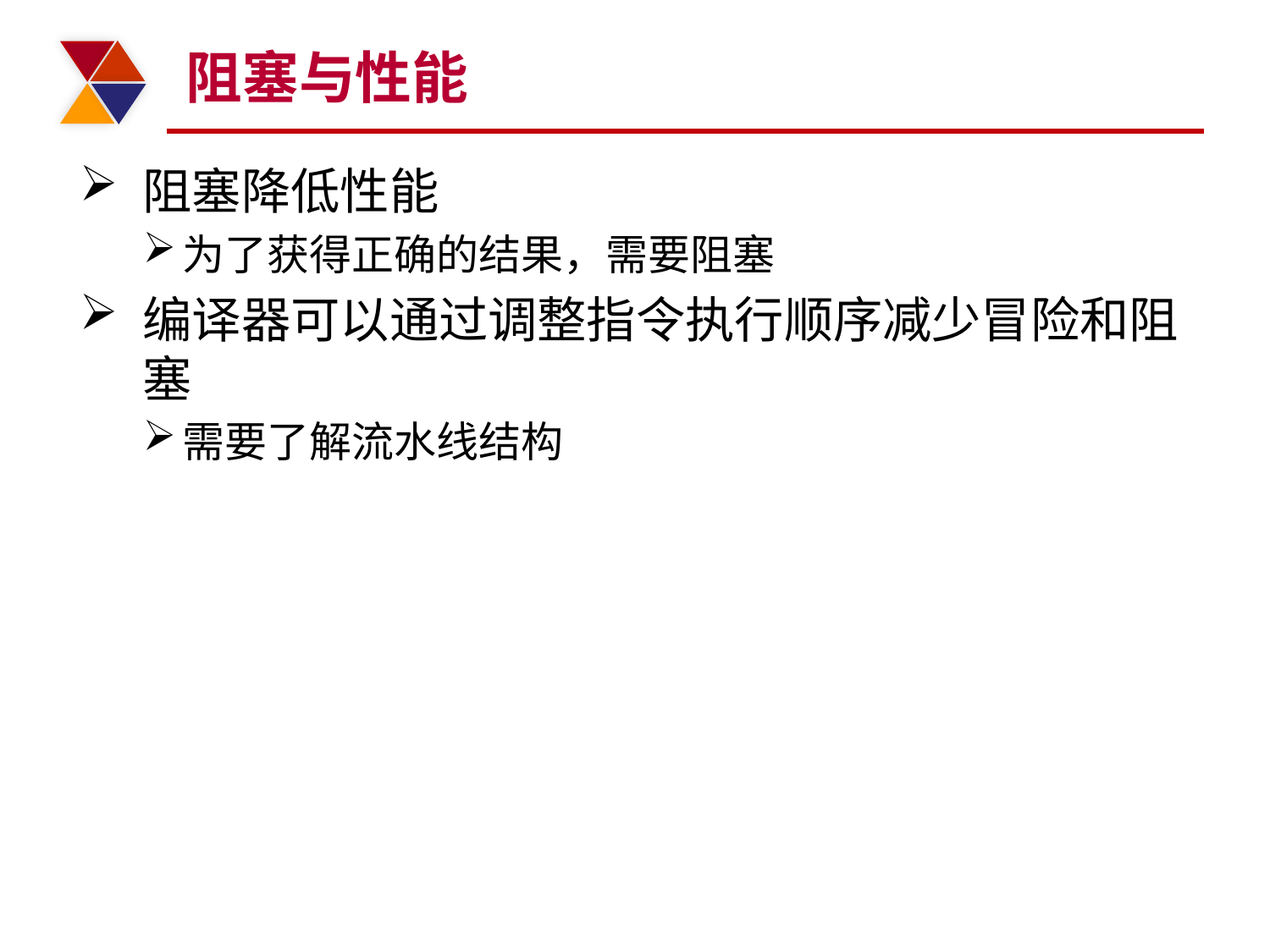

# 阻塞与性能
阻塞降低性能
为了获得正确的结果，需要阻塞
编译器可以通过调整指令执行顺序减少冒险和阻塞
需要了解流水线结构